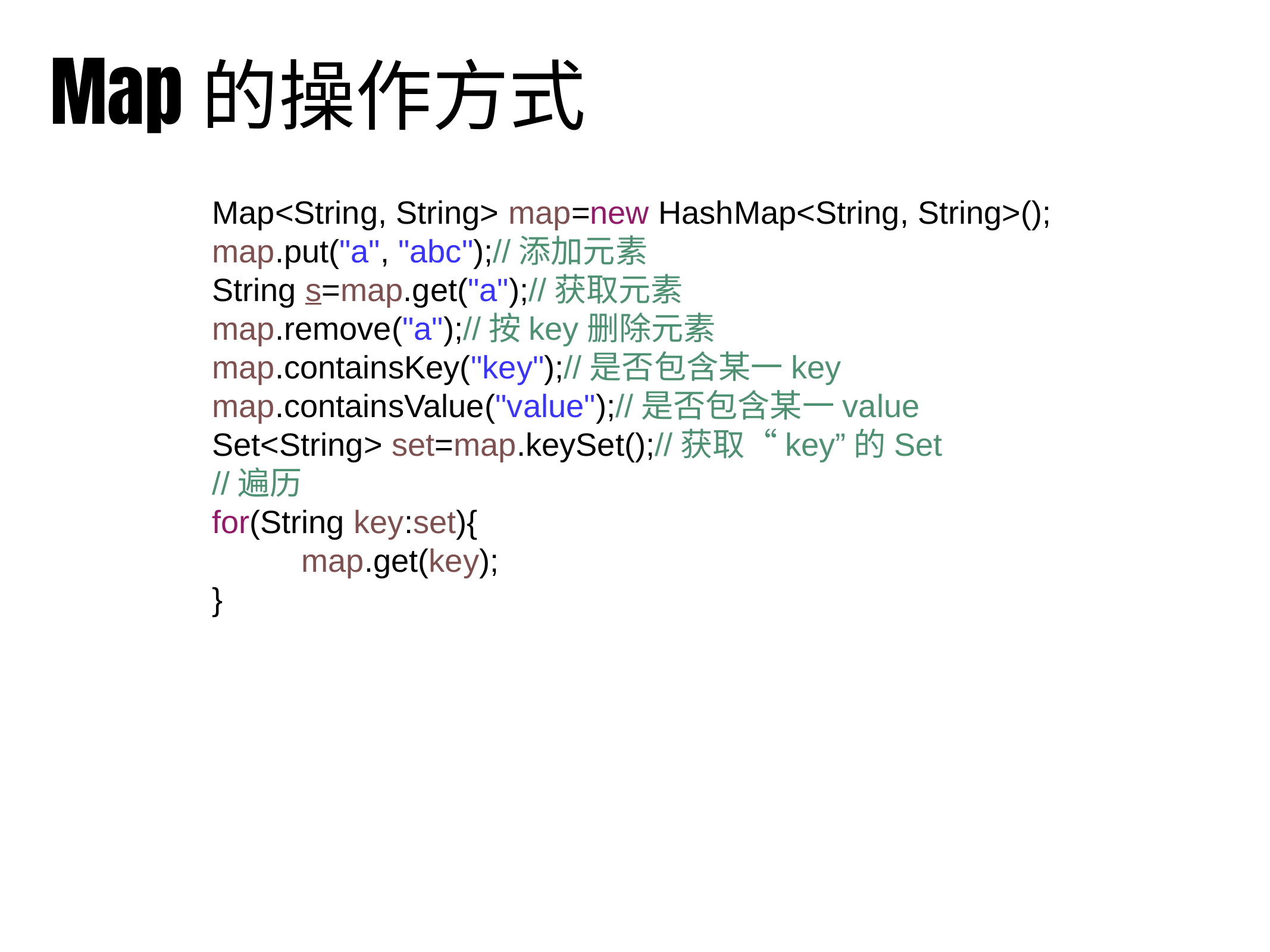

# Map的操作方式
		Map<String, String> map=new HashMap<String, String>();
		map.put("a", "abc");//添加元素
		String s=map.get("a");//获取元素
		map.remove("a");//按key删除元素
		map.containsKey("key");//是否包含某一key
		map.containsValue("value");//是否包含某一value
		Set<String> set=map.keySet();//获取“key”的Set
		//遍历
		for(String key:set){
			map.get(key);
		}
9